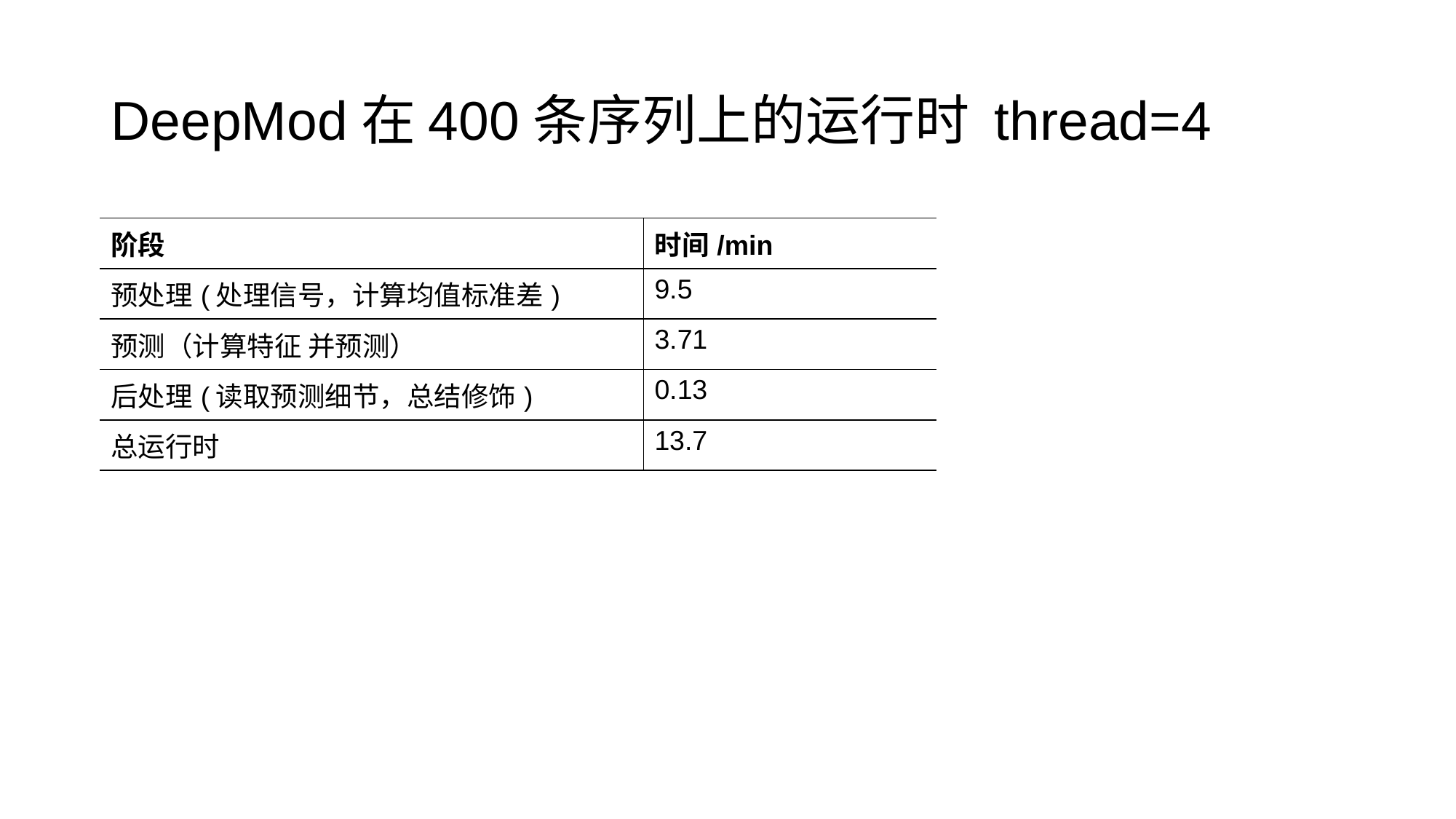

# DeepMod在400条序列上的运行时 thread=4
| 阶段 | 时间/min |
| --- | --- |
| 预处理(处理信号，计算均值标准差) | 9.5 |
| 预测（计算特征 并预测） | 3.71 |
| 后处理(读取预测细节，总结修饰) | 0.13 |
| 总运行时 | 13.7 |